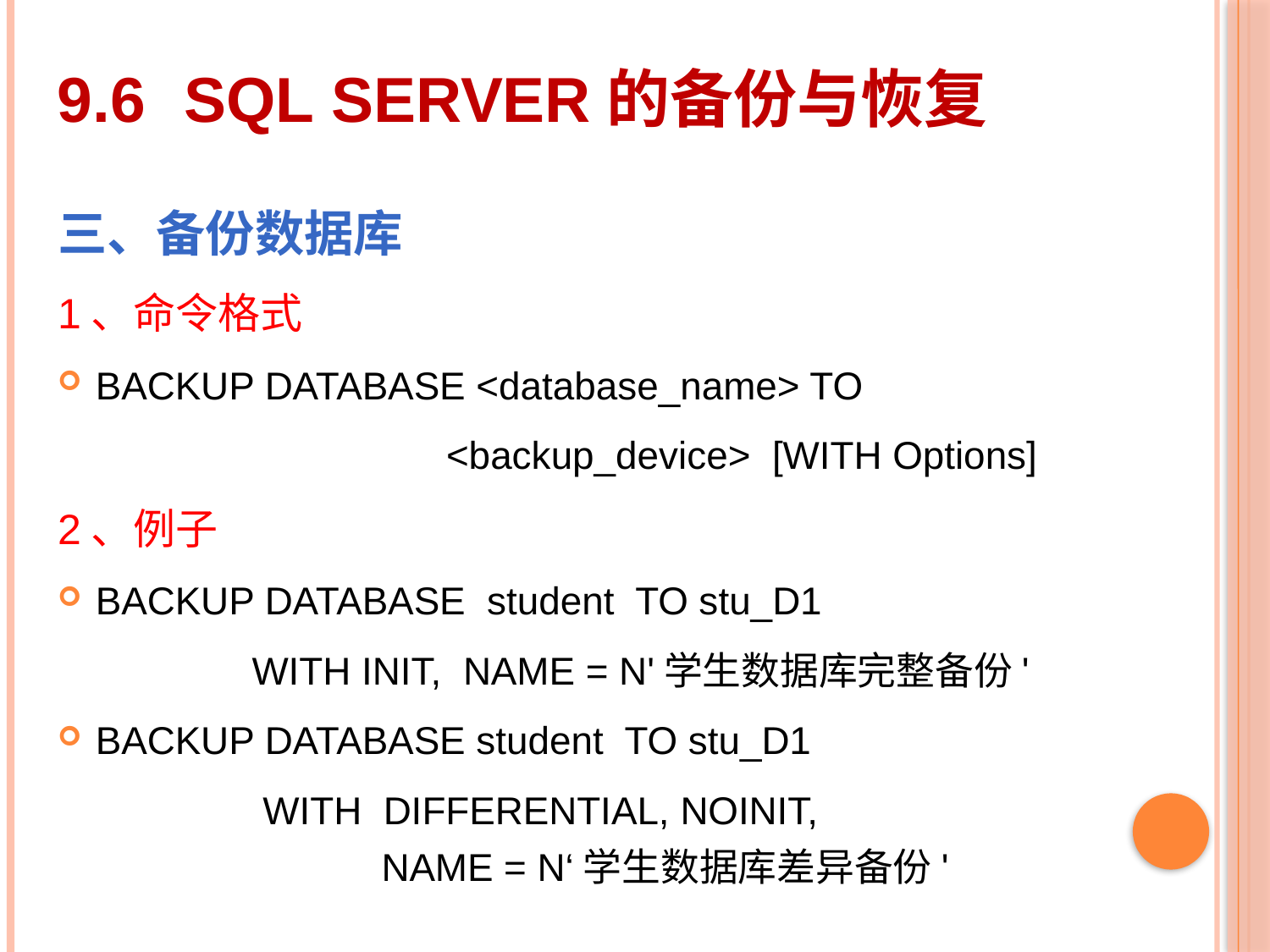

# 9.6	SQL SERVER的备份与恢复
三、备份数据库
1、命令格式
BACKUP DATABASE <database_name> TO
                                    <backup_device>  [WITH Options]
2、例子
BACKUP DATABASE  student  TO stu_D1
                  WITH INIT,  NAME = N'学生数据库完整备份'
BACKUP DATABASE student  TO stu_D1
                   WITH  DIFFERENTIAL, NOINIT,
                              NAME = N‘学生数据库差异备份'